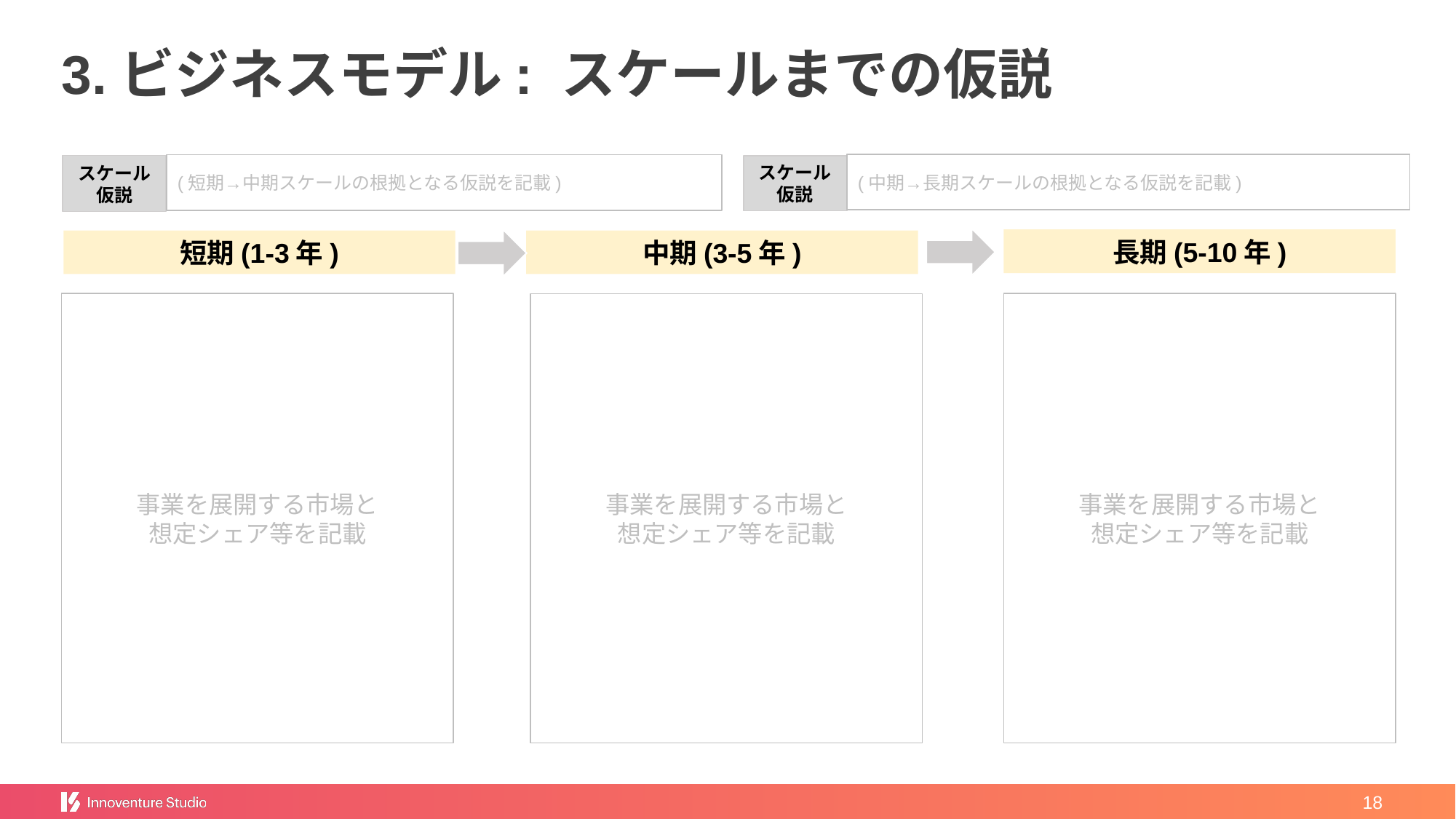

# 3.ビジネスモデル: スケールまでの仮説
(短期→中期スケールの根拠となる仮説を記載)
(中期→長期スケールの根拠となる仮説を記載)
スケール仮説
スケール
仮説

長期(5-10年)

短期(1-3年)
中期(3-5年)
事業を展開する市場と
想定シェア等を記載
事業を展開する市場と
想定シェア等を記載
事業を展開する市場と
想定シェア等を記載
18